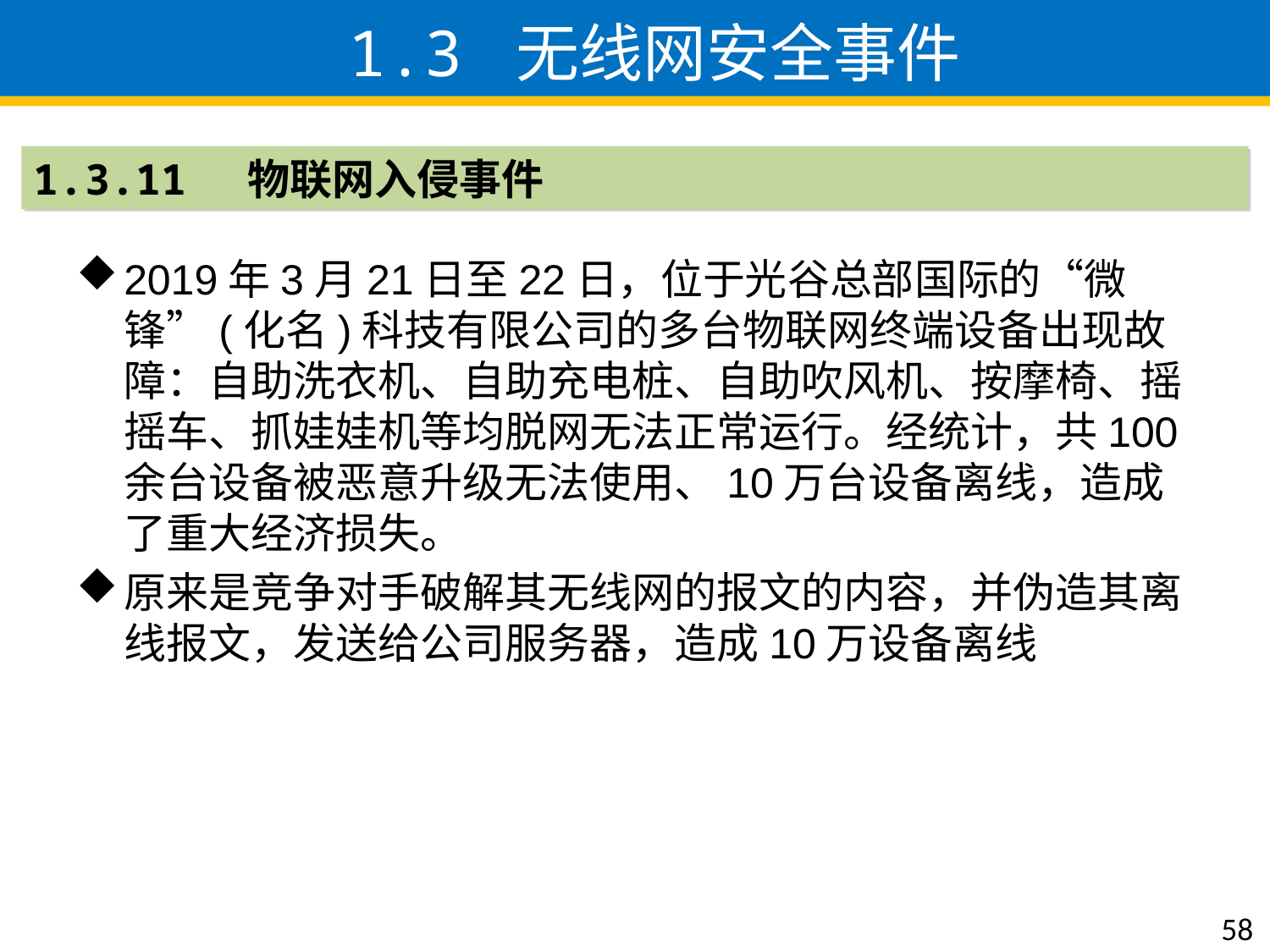

# 1.3 无线网安全事件
1.3.11  物联网入侵事件
2019年3月21日至22日，位于光谷总部国际的“微锋”(化名)科技有限公司的多台物联网终端设备出现故障：自助洗衣机、自助充电桩、自助吹风机、按摩椅、摇摇车、抓娃娃机等均脱网无法正常运行。经统计，共100余台设备被恶意升级无法使用、10万台设备离线，造成了重大经济损失。
原来是竞争对手破解其无线网的报文的内容，并伪造其离线报文，发送给公司服务器，造成10万设备离线
58